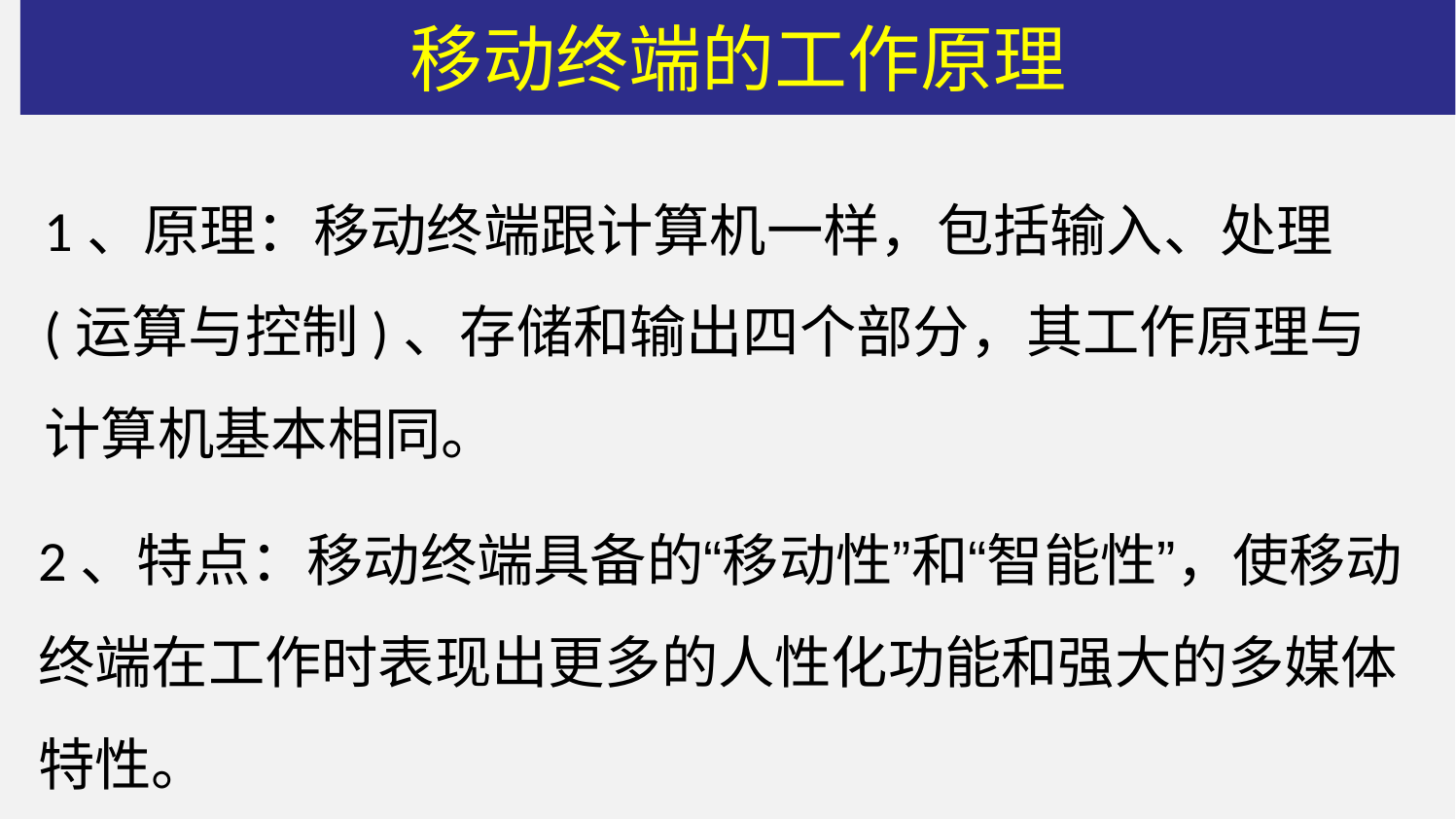

# 移动终端的工作原理
1、原理：移动终端跟计算机一样，包括输入、处理(运算与控制)、存储和输出四个部分，其工作原理与计算机基本相同。
2、特点：移动终端具备的“移动性”和“智能性”，使移动终端在工作时表现出更多的人性化功能和强大的多媒体特性。